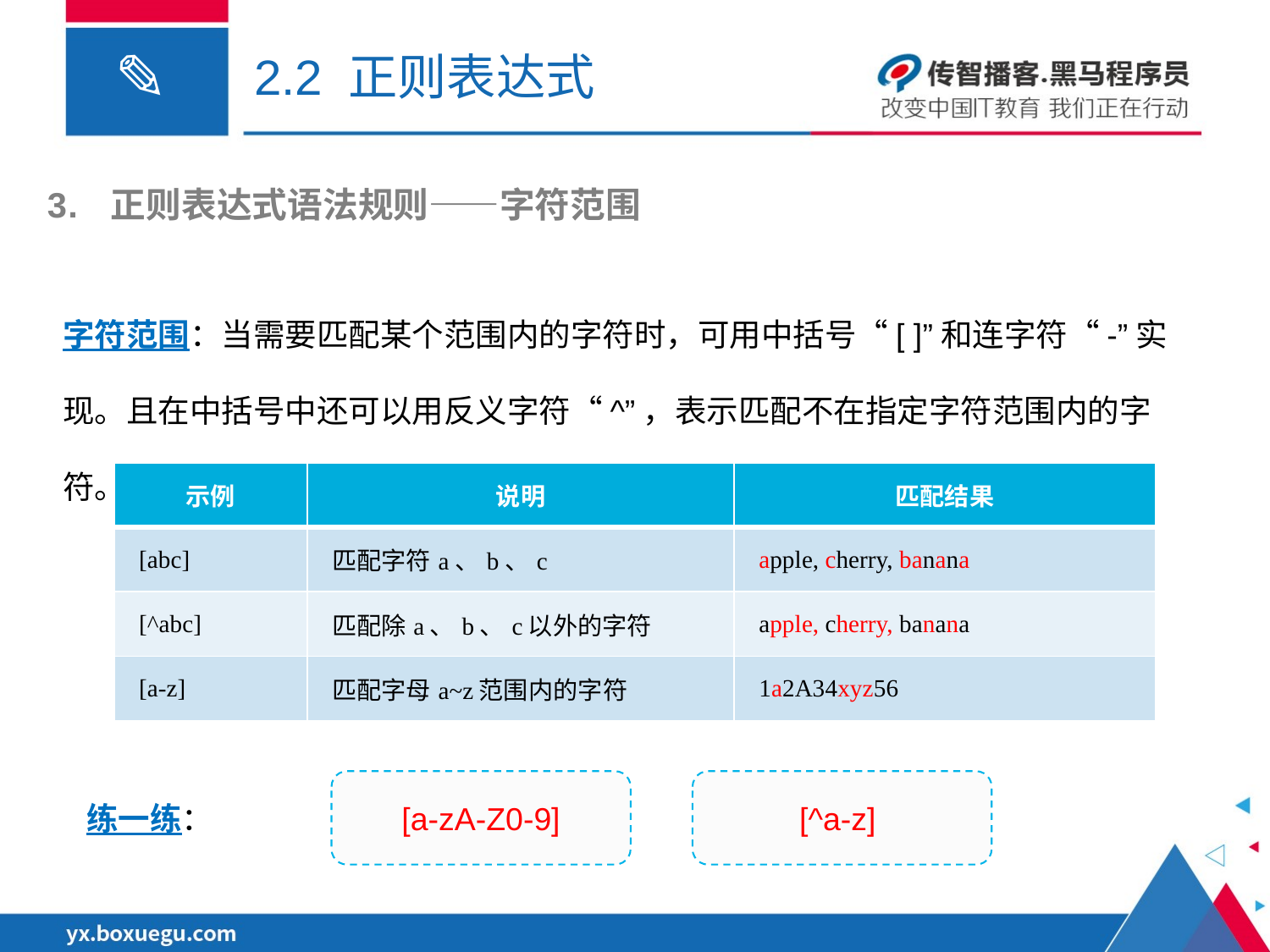

# 2.2 正则表达式
正则表达式语法规则——字符范围
字符范围：当需要匹配某个范围内的字符时，可用中括号“[ ]”和连字符“-”实现。且在中括号中还可以用反义字符“^”，表示匹配不在指定字符范围内的字符。
| 示例 | 说明 | 匹配结果 |
| --- | --- | --- |
| [abc] | 匹配字符a、b、c | apple, cherry, banana |
| [^abc] | 匹配除a、b、c以外的字符 | apple, cherry, banana |
| [a-z] | 匹配字母a~z范围内的字符 | 1a2A34xyz56 |
[a-zA-Z0-9]
[^a-z]
练一练：